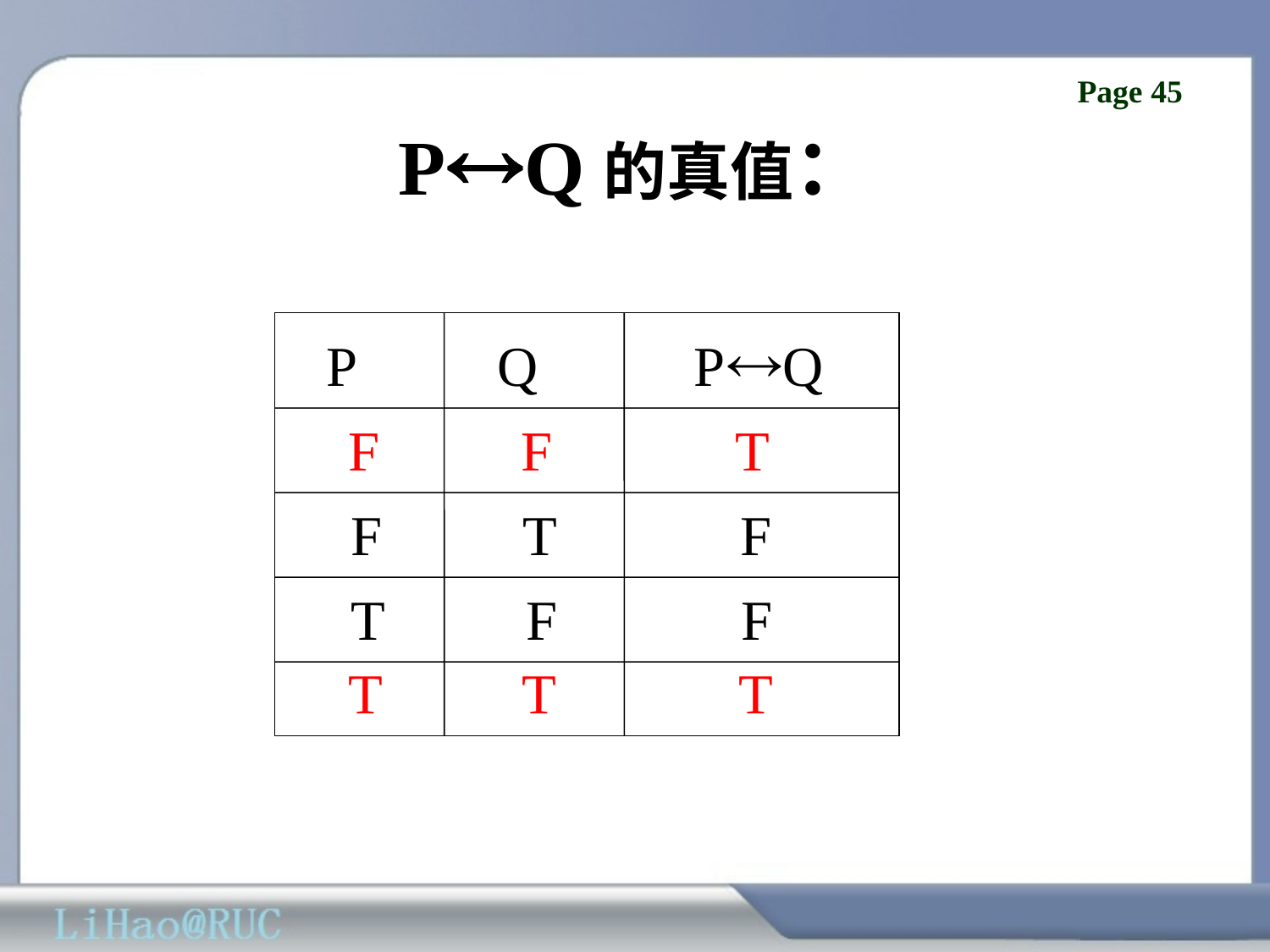

# P↔Q的真值：

  P          Q           P↔Q
  F          F             T
   F          T             F
   T          F             F
  T          T             T